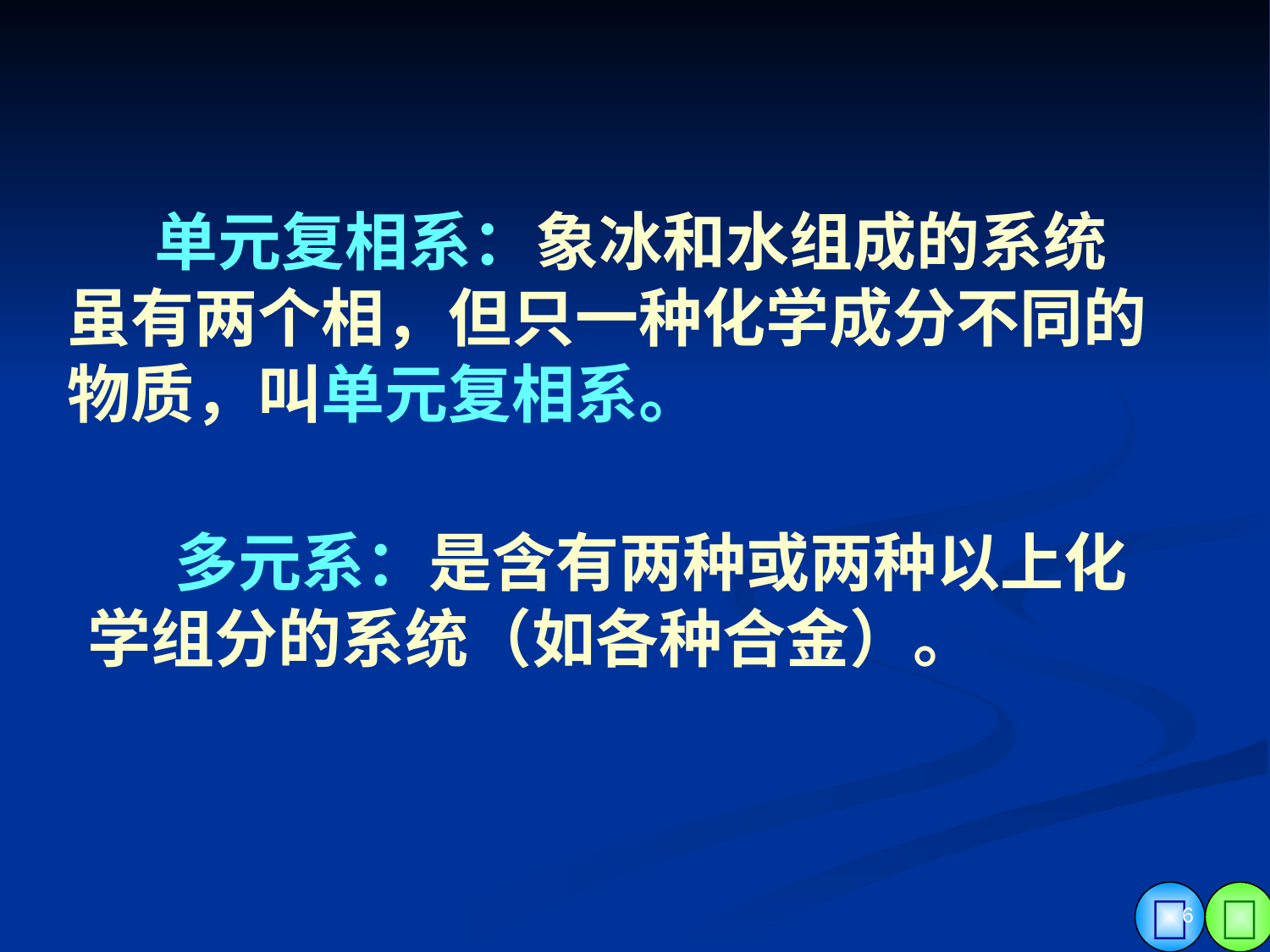

单元复相系：象冰和水组成的系统虽有两个相，但只一种化学成分不同的物质，叫单元复相系。
     多元系：是含有两种或两种以上化学组分的系统（如各种合金）。
6